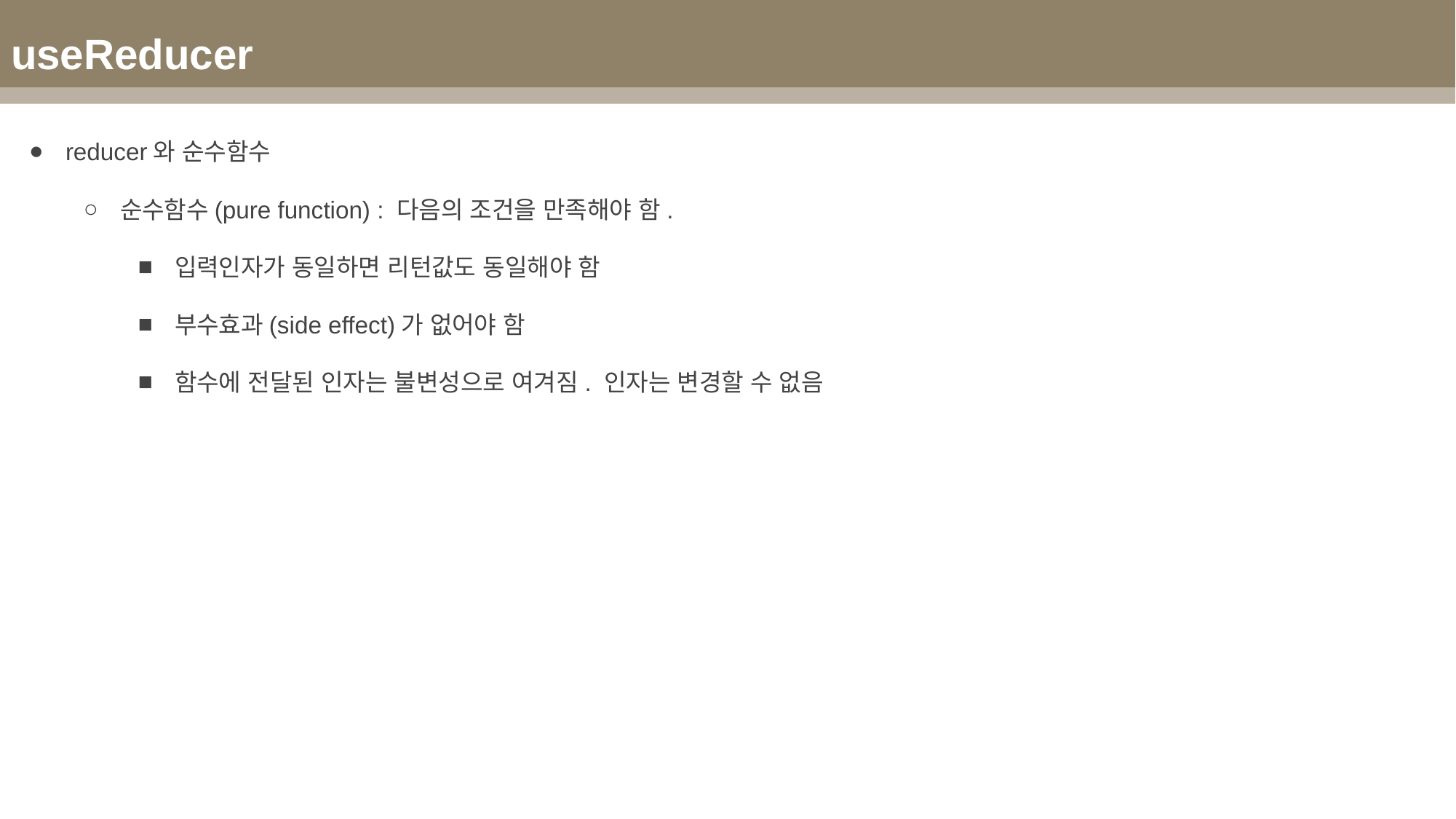

useReducer
reducer와 순수함수
순수함수(pure function) : 다음의 조건을 만족해야 함.
입력인자가 동일하면 리턴값도 동일해야 함
부수효과(side effect)가 없어야 함
함수에 전달된 인자는 불변성으로 여겨짐. 인자는 변경할 수 없음